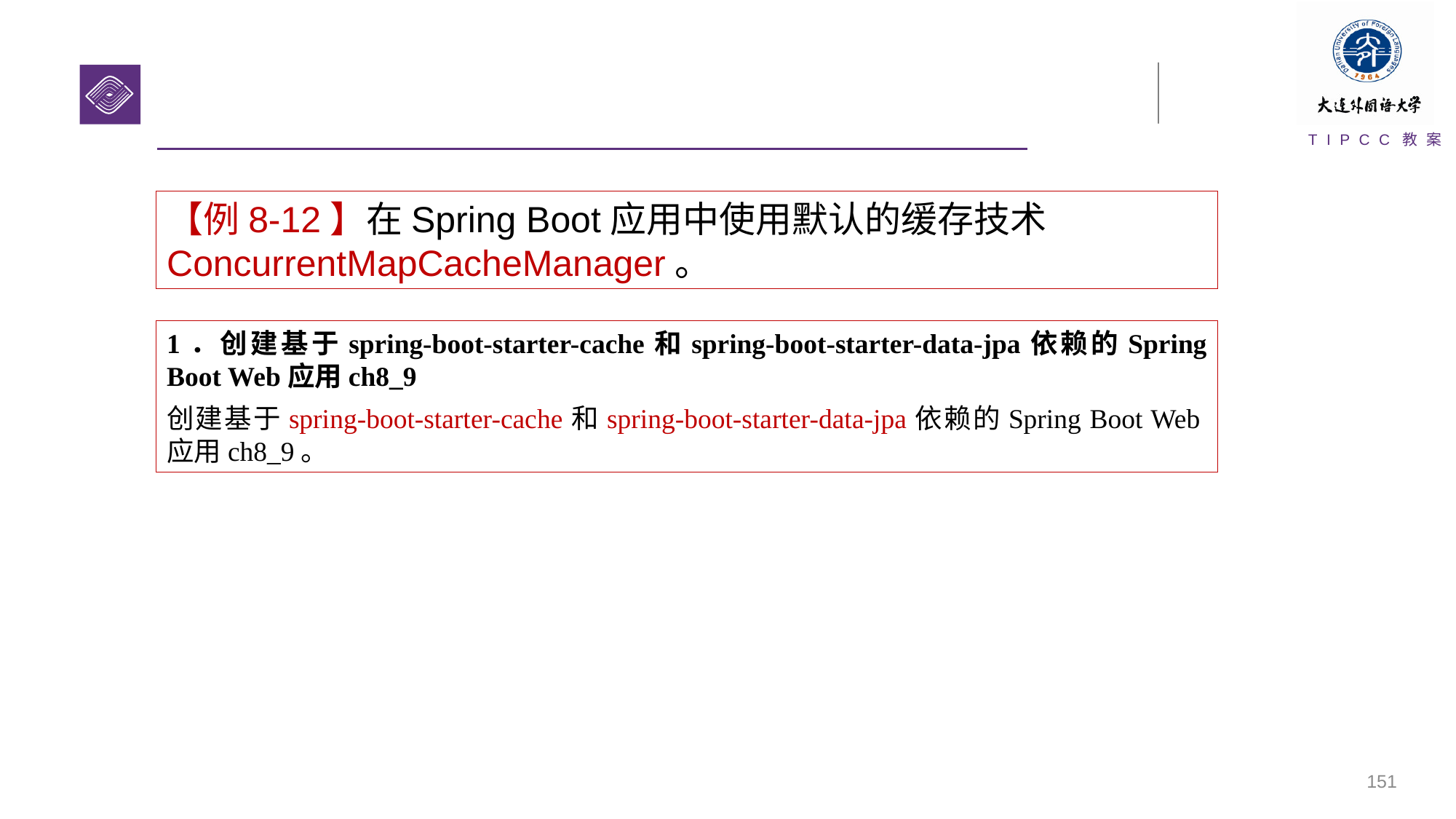

【例8-12】在Spring Boot应用中使用默认的缓存技术ConcurrentMapCacheManager。
1．创建基于spring-boot-starter-cache和spring-boot-starter-data-jpa依赖的Spring Boot Web应用ch8_9
创建基于spring-boot-starter-cache和spring-boot-starter-data-jpa依赖的Spring Boot Web应用ch8_9。
151